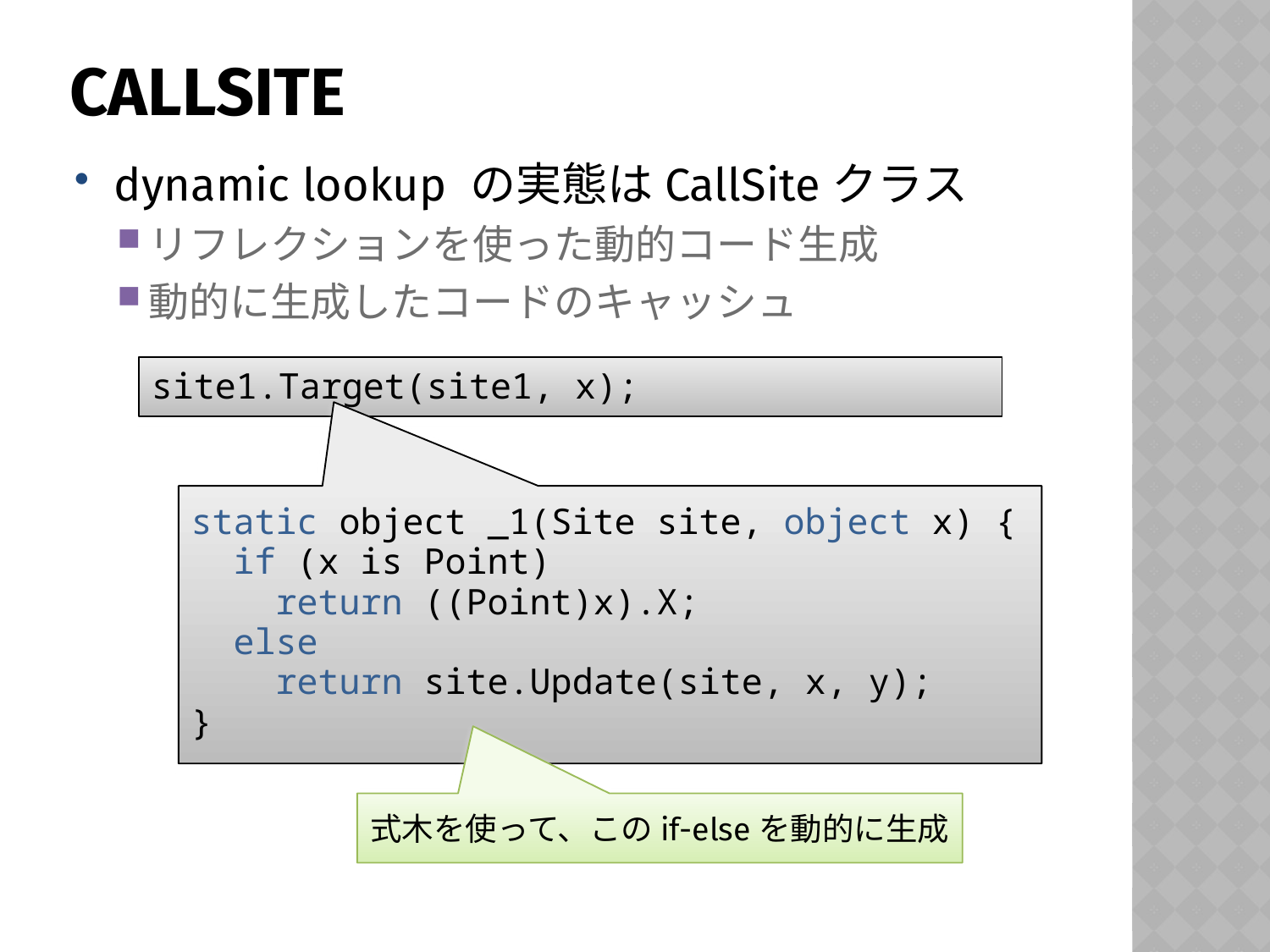

# CallSite
dynamic lookup の実態はCallSiteクラス
リフレクションを使った動的コード生成
動的に生成したコードのキャッシュ
site1.Target(site1, x);
static object _1(Site site, object x) {
  if (x is Point)
    return ((Point)x).X;
  else
    return site.Update(site, x, y);
}
式木を使って、このif-elseを動的に生成